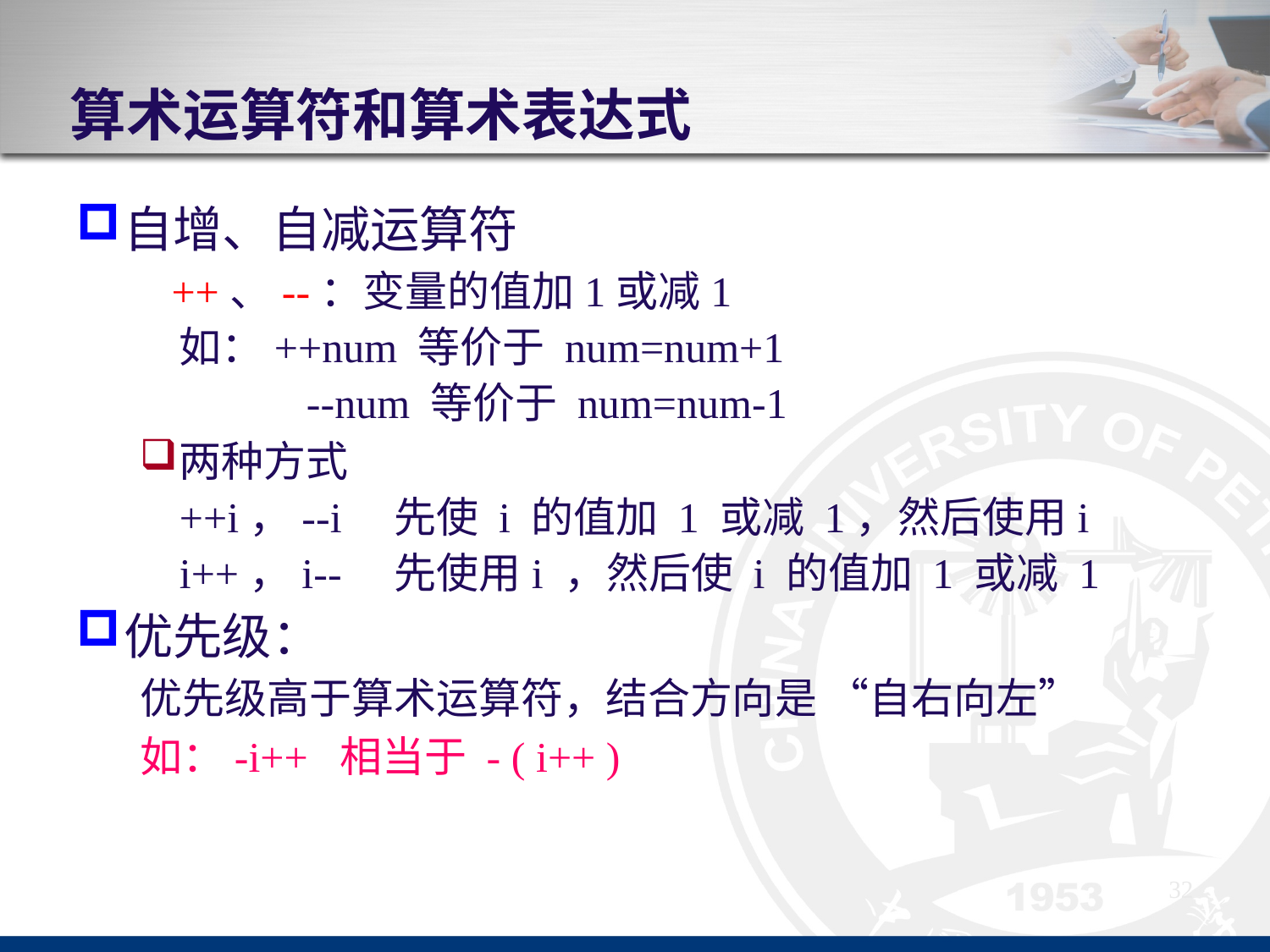

# 算术运算符和算术表达式
自增、自减运算符
   ++、--：变量的值加1或减1
如：++num 等价于 num=num+1
	--num 等价于 num=num-1
两种方式
++i，--i    先使 i 的值加 1 或减 1，然后使用i
i++，i--    先使用i ，然后使 i 的值加 1 或减 1
优先级：
优先级高于算术运算符，结合方向是 “自右向左”
如：-i++  相当于 - ( i++ )
32